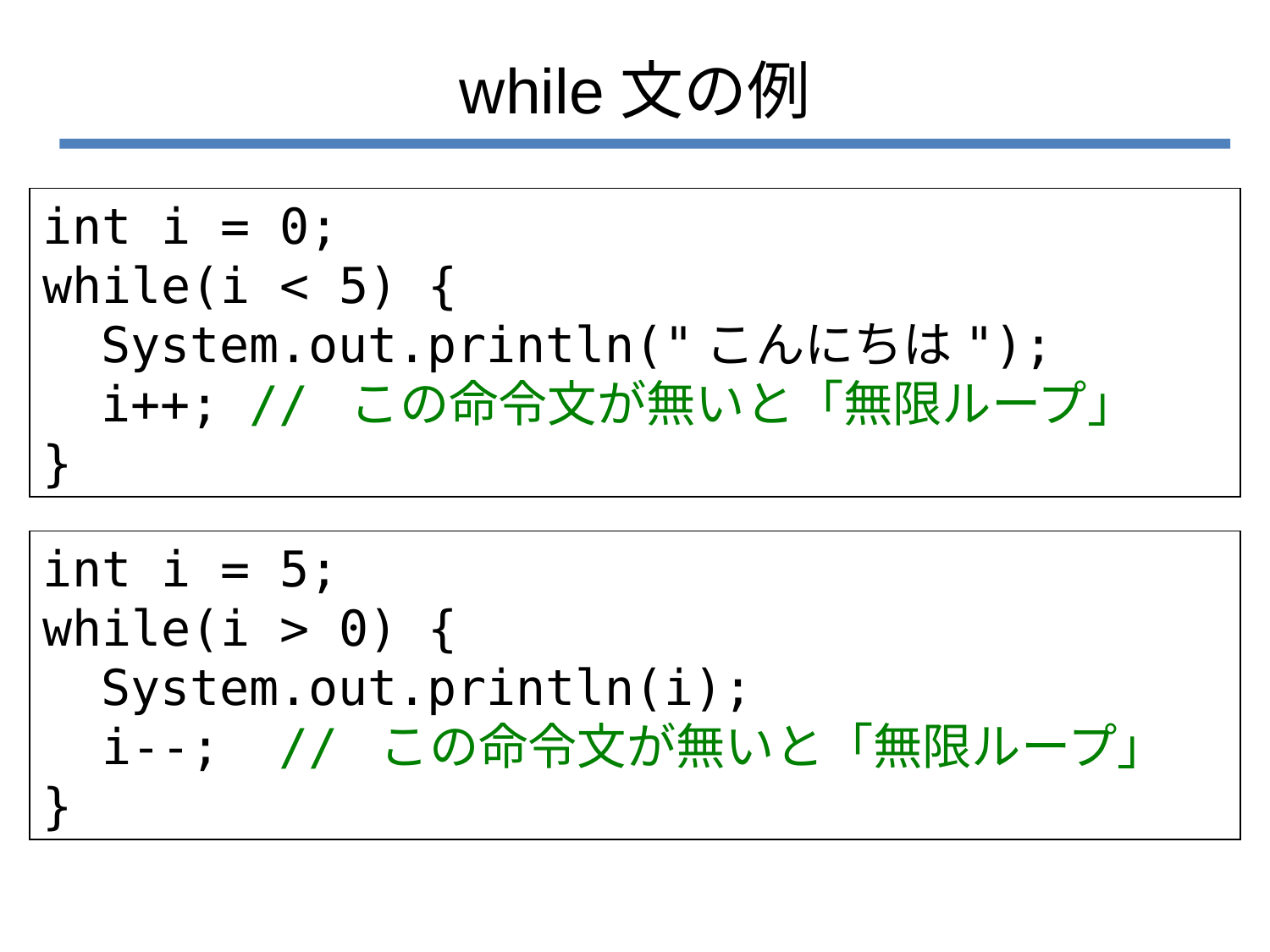

# while文の例
int i = 0;
while(i < 5) {
  System.out.println("こんにちは");
  i++; // この命令文が無いと「無限ループ」
}
int i = 5;
while(i > 0) {
  System.out.println(i);
  i--;  // この命令文が無いと「無限ループ」
}